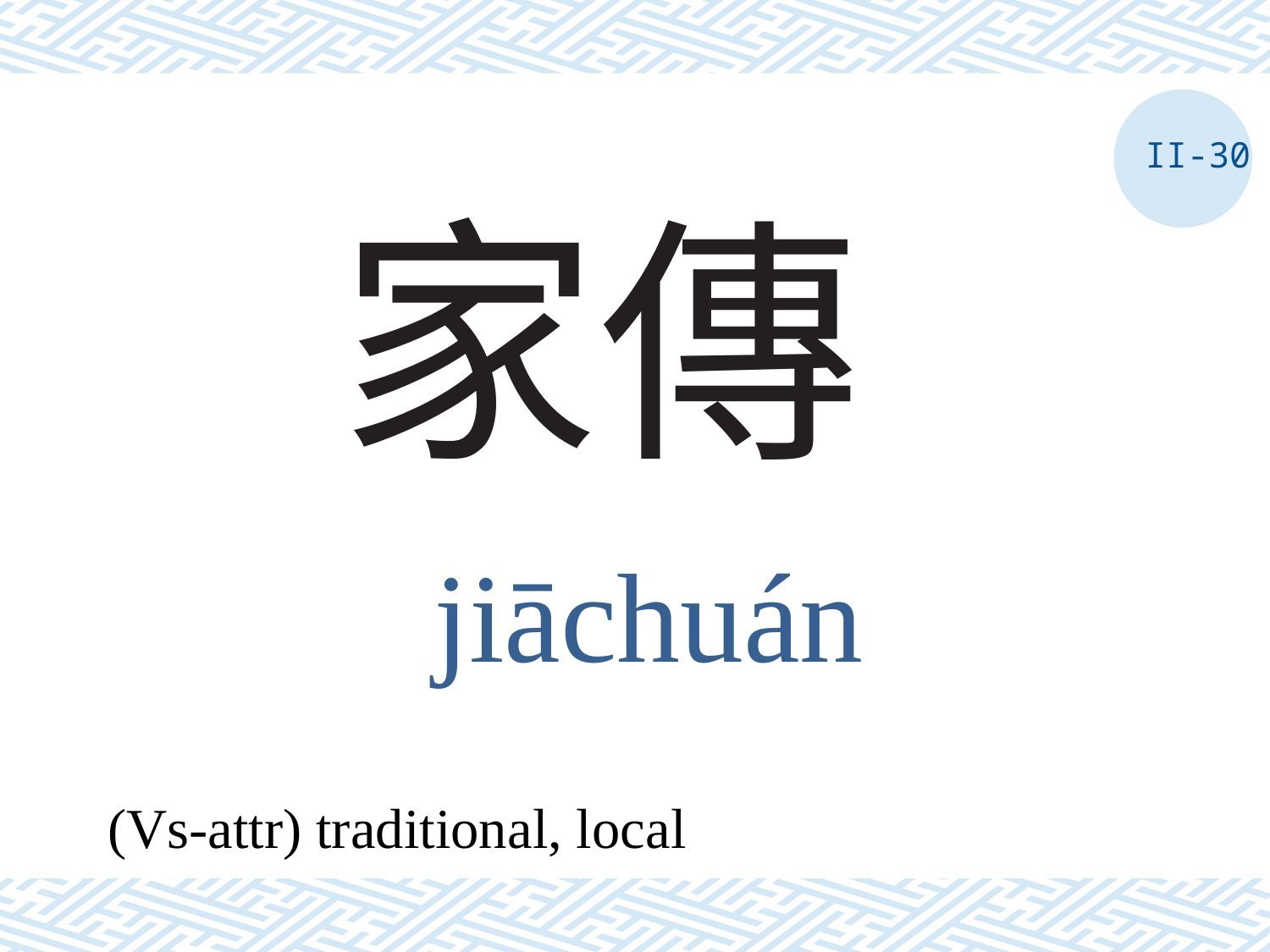

II-30

# 家傳
jiāchuán
(Vs-attr) traditional, local